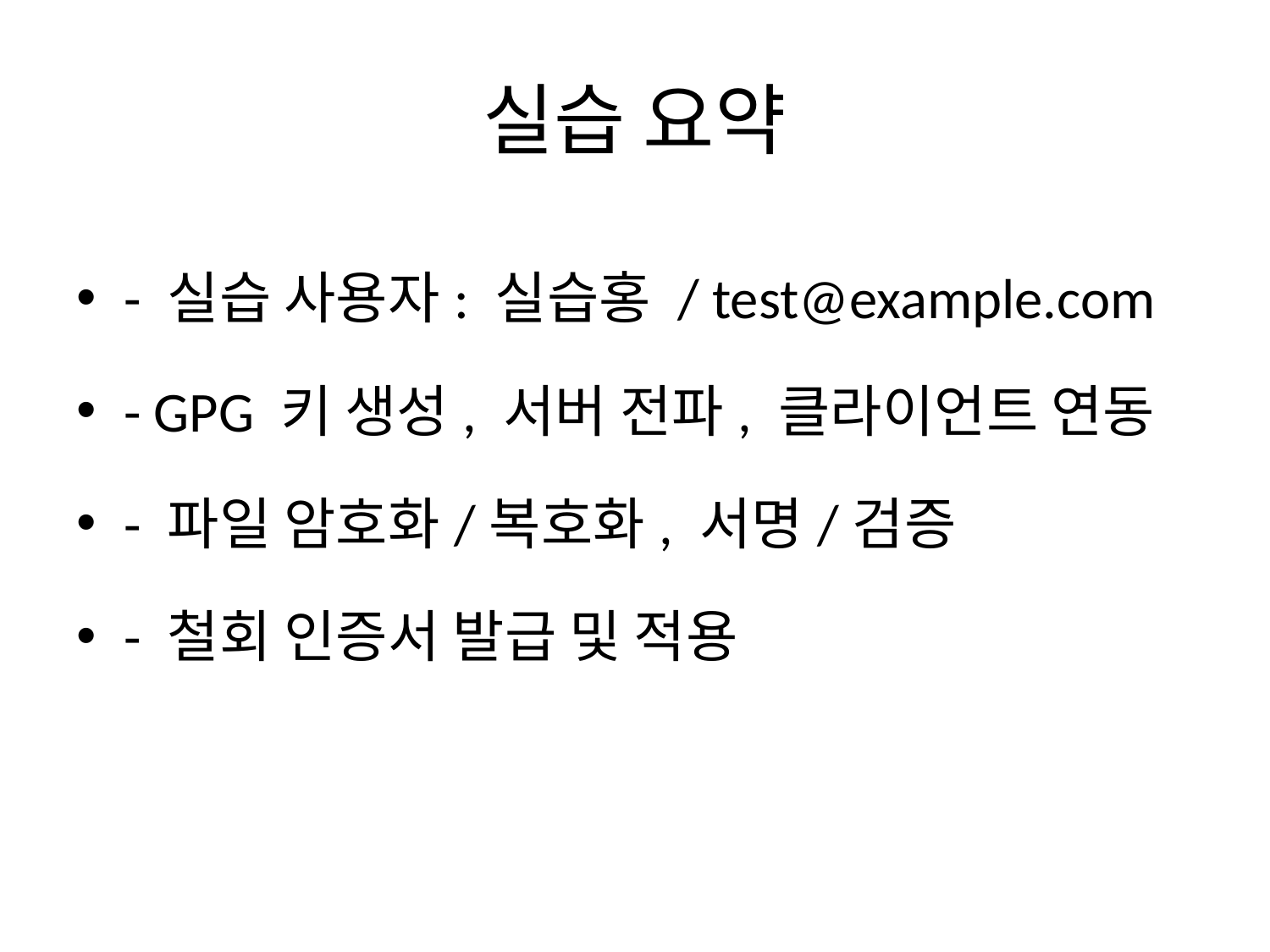

# 실습 요약
- 실습 사용자: 실습홍 / test@example.com
- GPG 키 생성, 서버 전파, 클라이언트 연동
- 파일 암호화/복호화, 서명/검증
- 철회 인증서 발급 및 적용